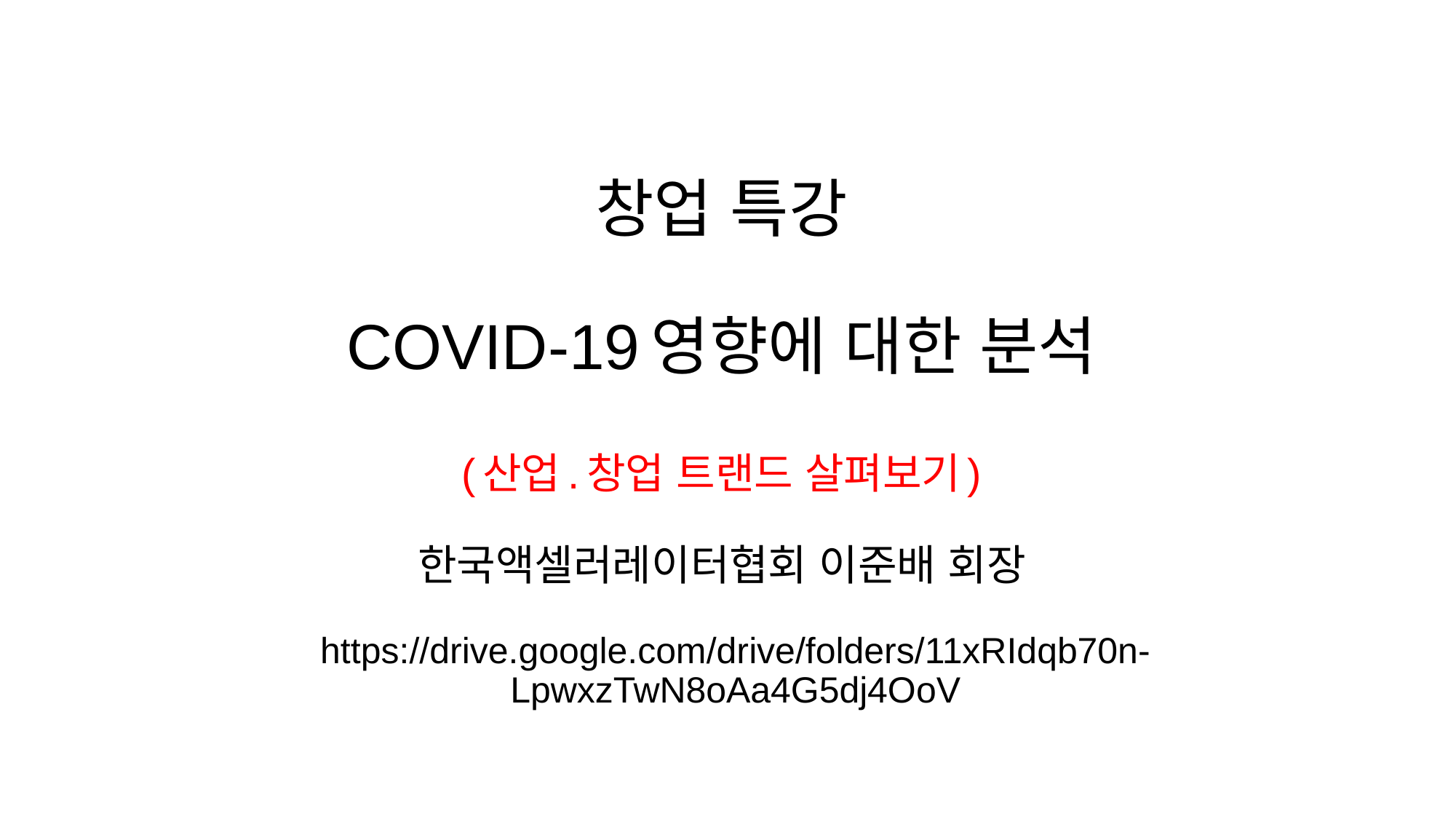

# 창업 특강 COVID-19영향에 대한 분석 (산업.창업 트랜드 살펴보기) 한국액셀러레이터협회 이준배 회장
https://drive.google.com/drive/folders/11xRIdqb70n-LpwxzTwN8oAa4G5dj4OoV